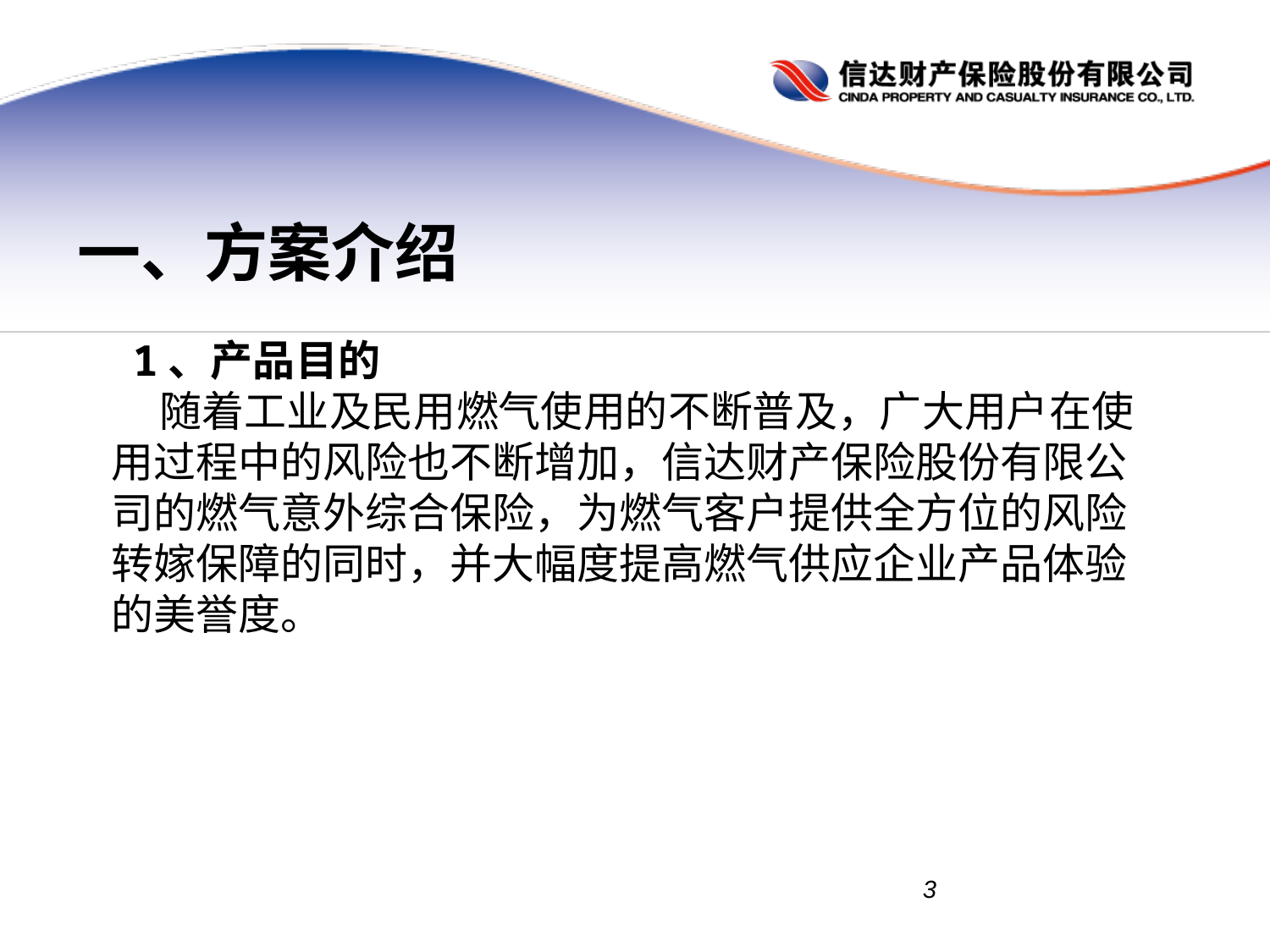

#
一、方案介绍

 1、产品目的
    随着工业及民用燃气使用的不断普及，广大用户在使用过程中的风险也不断增加，信达财产保险股份有限公司的燃气意外综合保险，为燃气客户提供全方位的风险转嫁保障的同时，并大幅度提高燃气供应企业产品体验的美誉度。

3